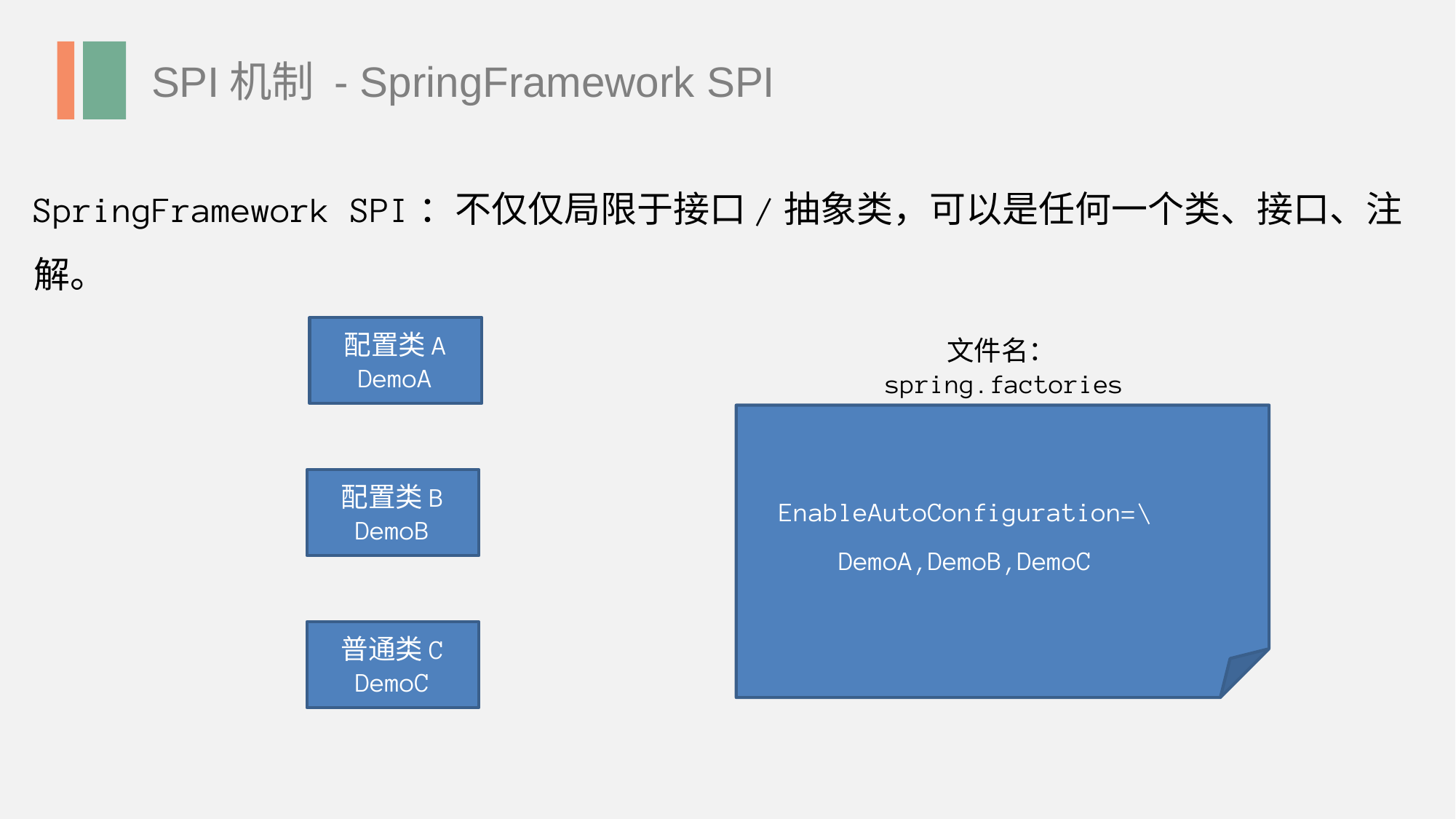

SPI机制 - SpringFramework SPI
SpringFramework SPI：不仅仅局限于接口/抽象类，可以是任何一个类、接口、注解。
配置类A
DemoA
文件名：spring.factories
EnableAutoConfiguration=\
    DemoA,DemoB,DemoC
配置类B
DemoB
普通类C
DemoC